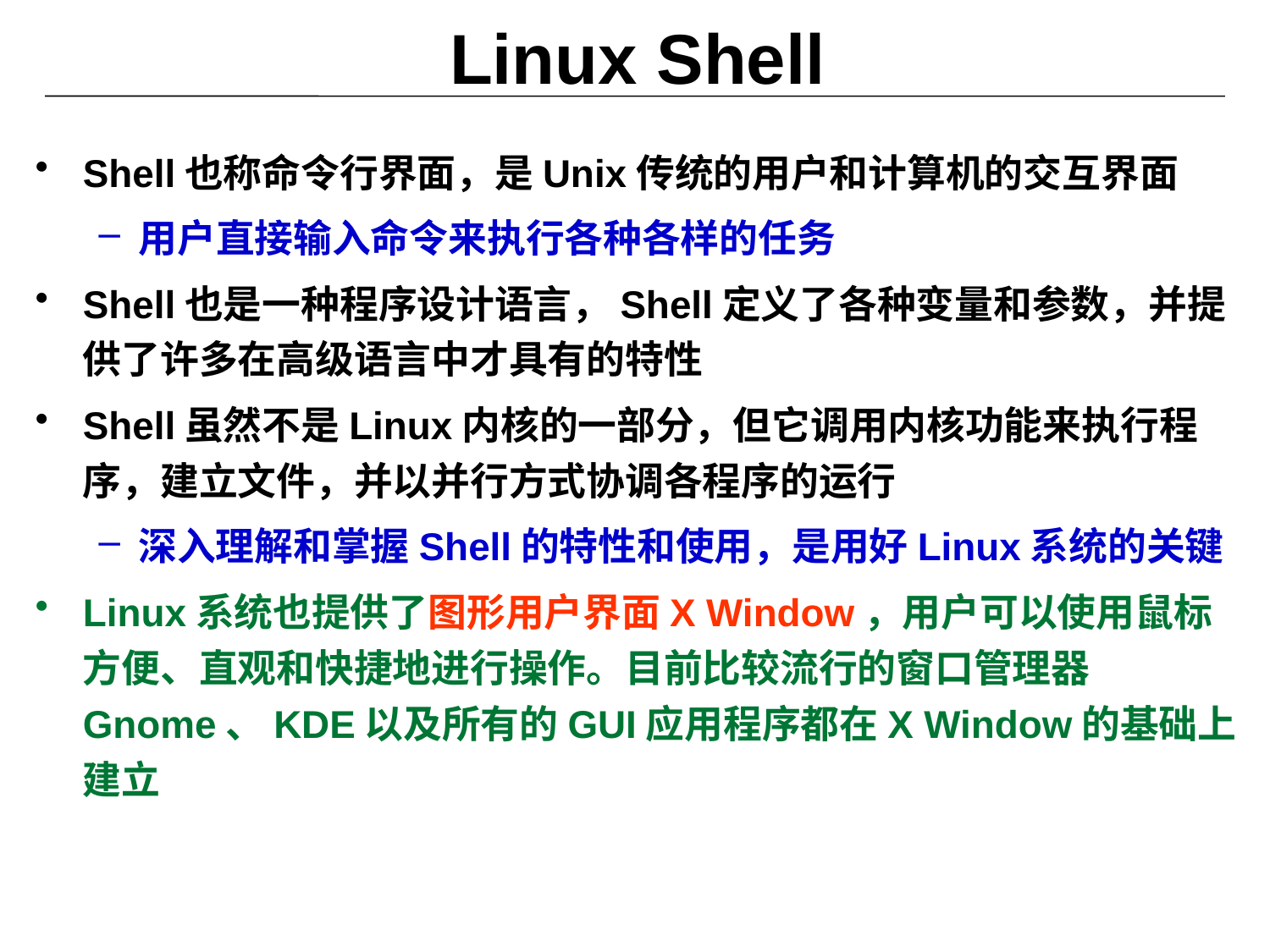

Linux Shell
Shell也称命令行界面，是Unix传统的用户和计算机的交互界面
用户直接输入命令来执行各种各样的任务
Shell也是一种程序设计语言，Shell定义了各种变量和参数，并提供了许多在高级语言中才具有的特性
Shell虽然不是Linux内核的一部分，但它调用内核功能来执行程序，建立文件，并以并行方式协调各程序的运行
深入理解和掌握Shell的特性和使用，是用好Linux系统的关键
Linux系统也提供了图形用户界面X Window，用户可以使用鼠标方便、直观和快捷地进行操作。目前比较流行的窗口管理器Gnome、KDE以及所有的GUI应用程序都在X Window的基础上建立